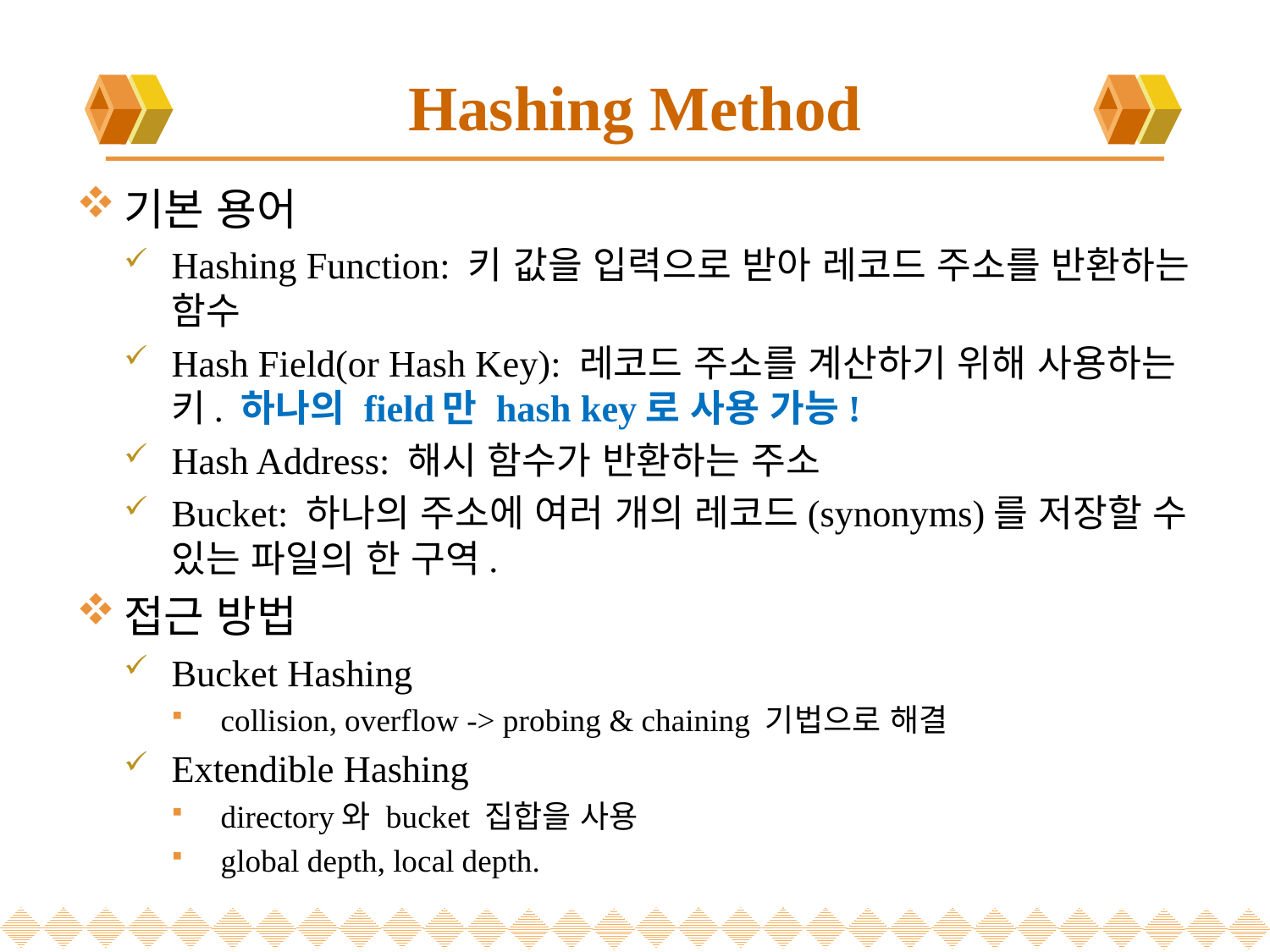

# Hashing Method
기본 용어
Hashing Function: 키 값을 입력으로 받아 레코드 주소를 반환하는 함수
Hash Field(or Hash Key): 레코드 주소를 계산하기 위해 사용하는 키. 하나의 field만 hash key로 사용 가능!
Hash Address: 해시 함수가 반환하는 주소
Bucket: 하나의 주소에 여러 개의 레코드(synonyms)를 저장할 수 있는 파일의 한 구역.
접근 방법
Bucket Hashing
collision, overflow -> probing & chaining 기법으로 해결
Extendible Hashing
directory와 bucket 집합을 사용
global depth, local depth.